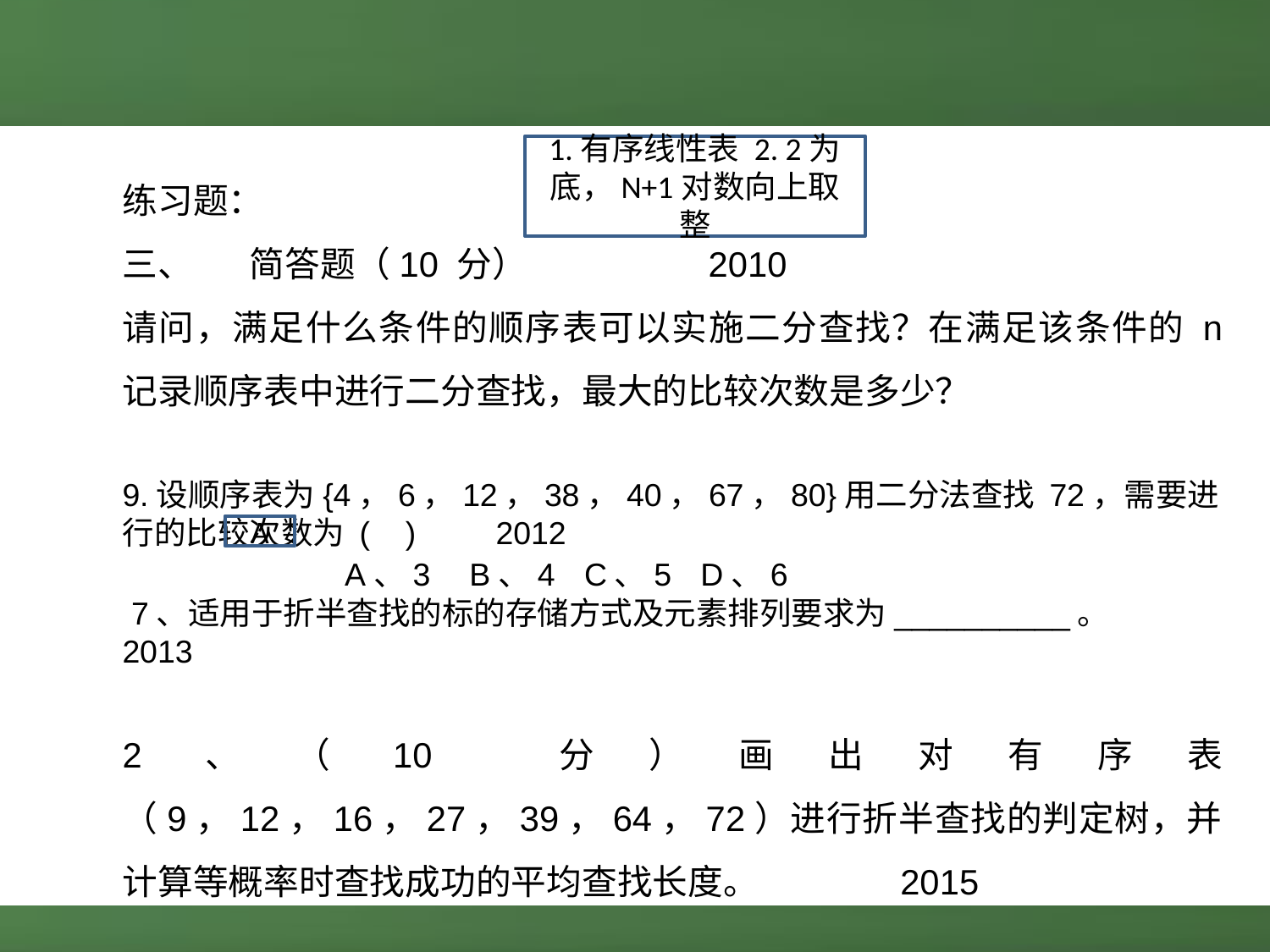

1.有序线性表 2. 2为底，N+1对数向上取整
练习题：
三、	简答题（10 分）                      2010
请问，满足什么条件的顺序表可以实施二分查找？在满足该条件的 n 记录顺序表中进行二分查找，最大的比较次数是多少？

9.设顺序表为{4，6，12，38，40，67，80}用二分法查找 72，需要进行的比较次数为 (    )         2012
                         A、3    B、4   C、5   D、6
 7、适用于折半查找的标的存储方式及元素排列要求为__________。       2013

2、（10 分）画出对有序表（9，12，16，27，39，64，72）进行折半查找的判定树，并计算等概率时查找成功的平均查找长度。                 2015
A